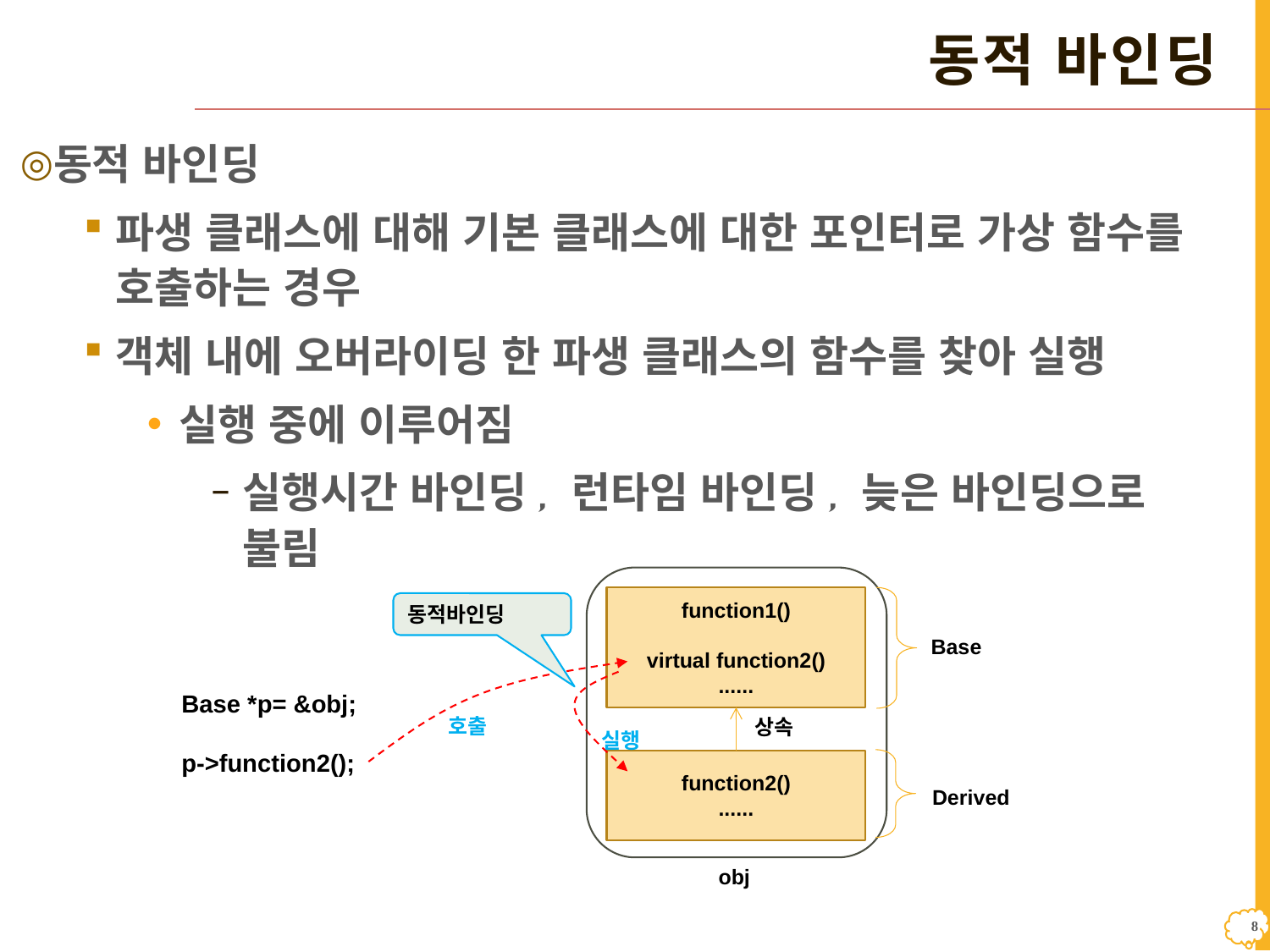

# 동적 바인딩
동적 바인딩
파생 클래스에 대해 기본 클래스에 대한 포인터로 가상 함수를 호출하는 경우
객체 내에 오버라이딩 한 파생 클래스의 함수를 찾아 실행
실행 중에 이루어짐
실행시간 바인딩, 런타임 바인딩, 늦은 바인딩으로 불림

function1()

virtual function2()
......

동적바인딩
Base

Base *p= &obj;

p->function2();
호출
상속
실행

function2()
......
Derived
obj
8